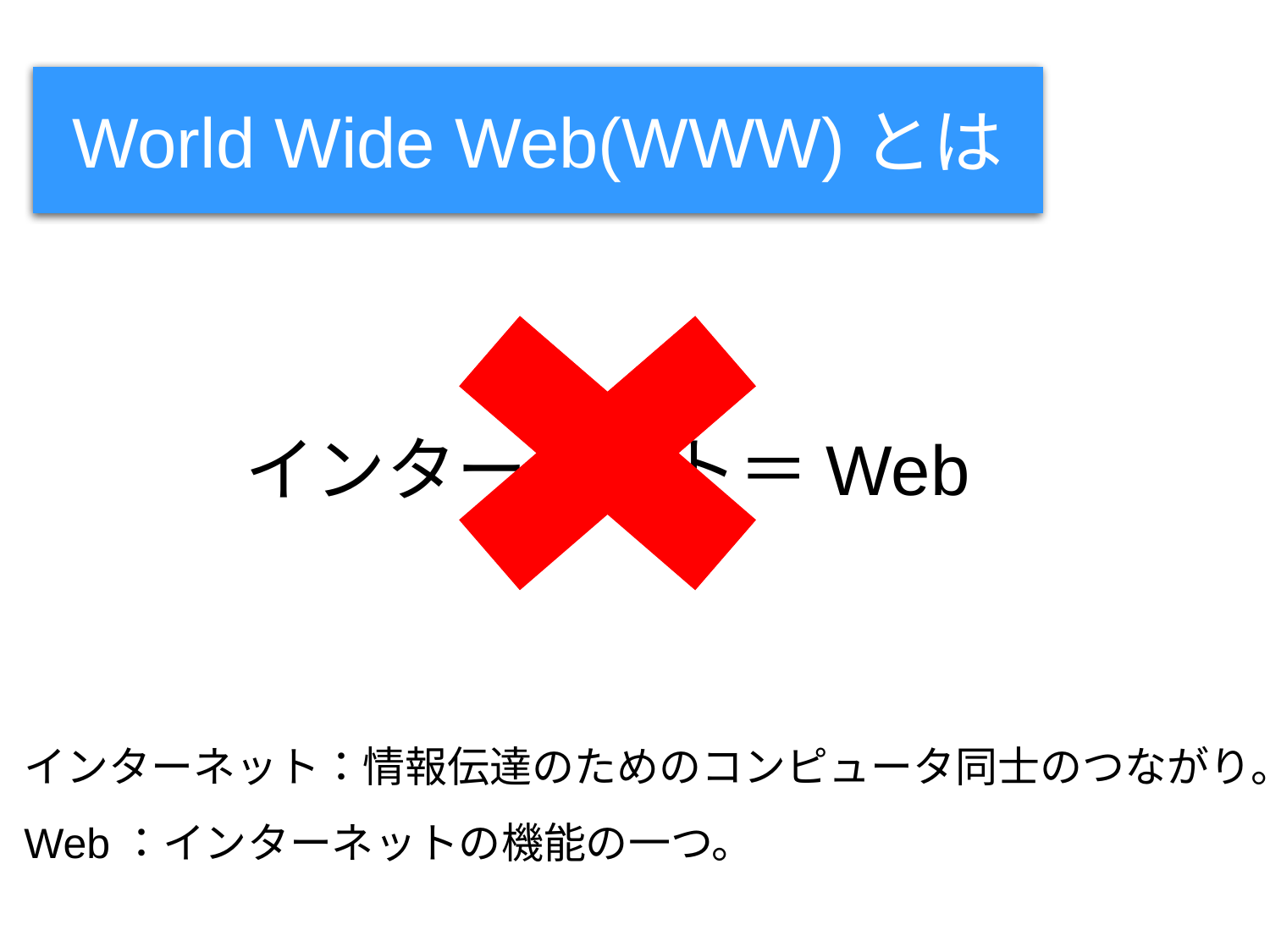

World Wide Web(WWW)とは

インターネット＝Web
インターネット：情報伝達のためのコンピュータ同士のつながり。
Web：インターネットの機能の一つ。